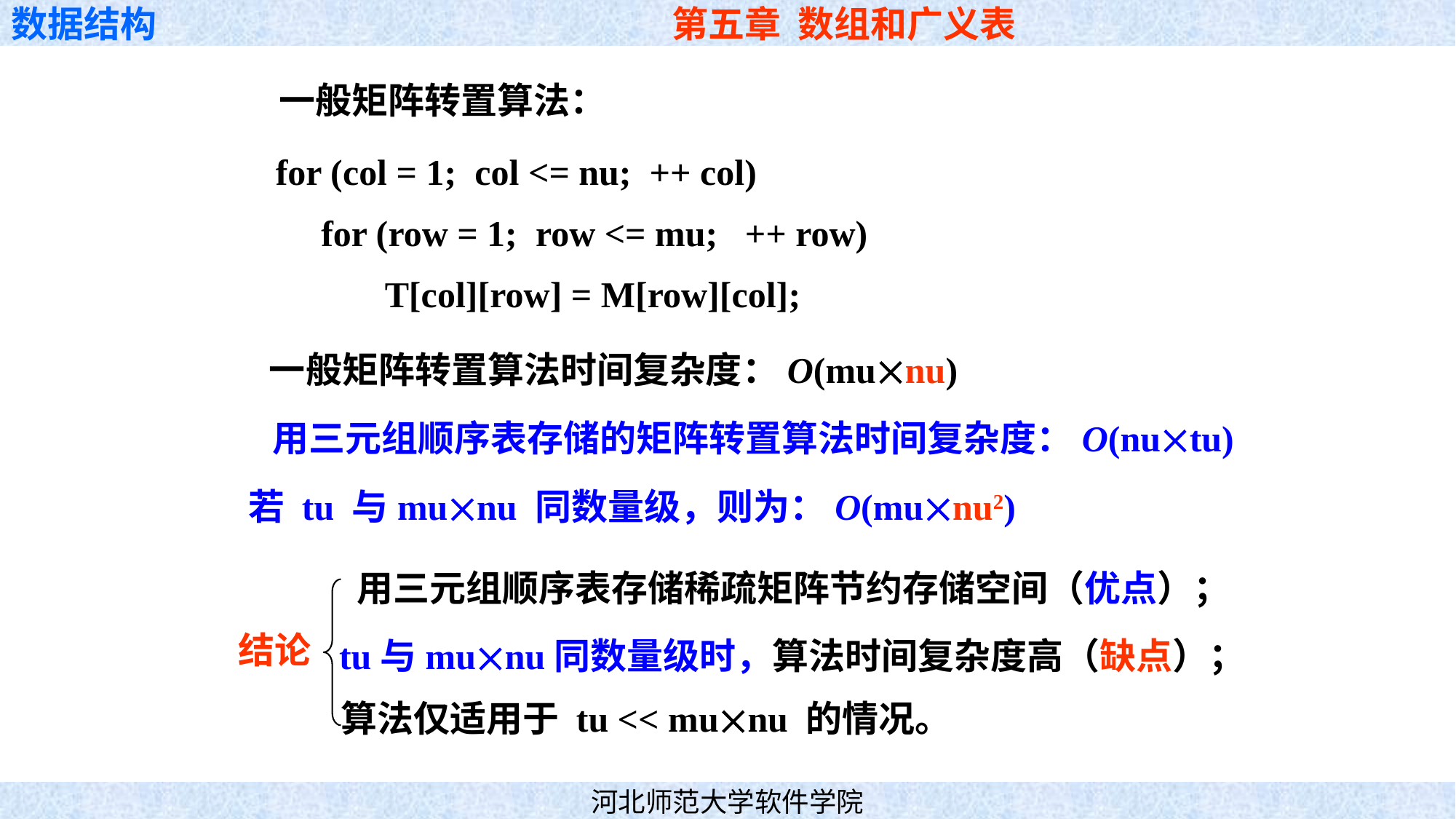

一般矩阵转置算法：
for (col = 1;  col <= nu;  ++ col)
     for (row = 1;  row <= mu;   ++ row)
            T[col][row] = M[row][col];
一般矩阵转置算法时间复杂度：O(mu×nu)
用三元组顺序表存储的矩阵转置算法时间复杂度：O(nu×tu)
若 tu 与mu×nu 同数量级，则为：O(mu×nu2)
用三元组顺序表存储稀疏矩阵节约存储空间（优点）；

tu与mu×nu同数量级时，算法时间复杂度高（缺点）；
结论
算法仅适用于 tu << mu×nu 的情况。